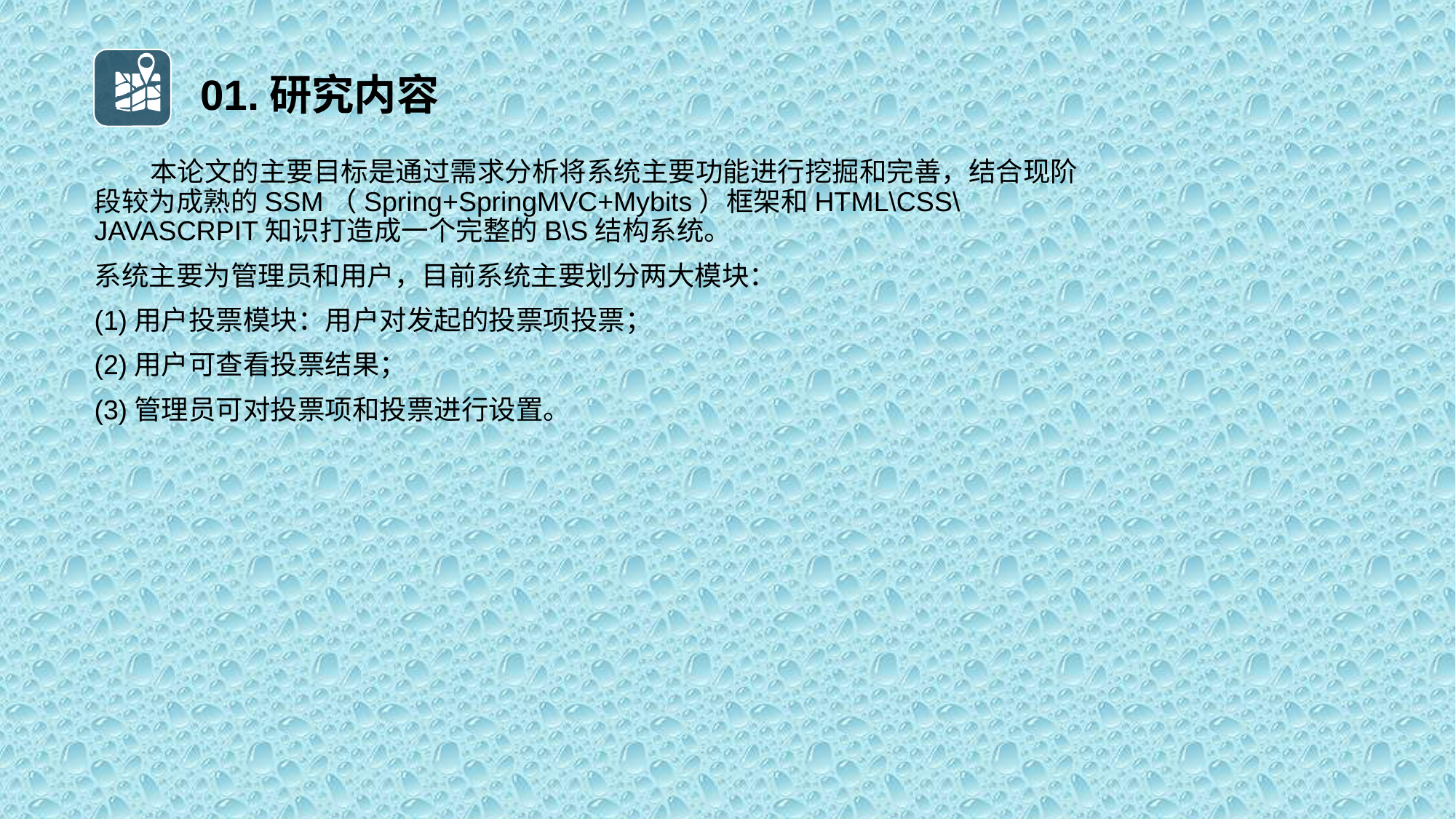

# 01.研究内容
        本论文的主要目标是通过需求分析将系统主要功能进行挖掘和完善，结合现阶段较为成熟的SSM（Spring+SpringMVC+Mybits）框架和HTML\CSS\JAVASCRPIT知识打造成一个完整的B\S结构系统。
系统主要为管理员和用户，目前系统主要划分两大模块：
(1)用户投票模块：用户对发起的投票项投票；
(2)用户可查看投票结果；
(3)管理员可对投票项和投票进行设置。